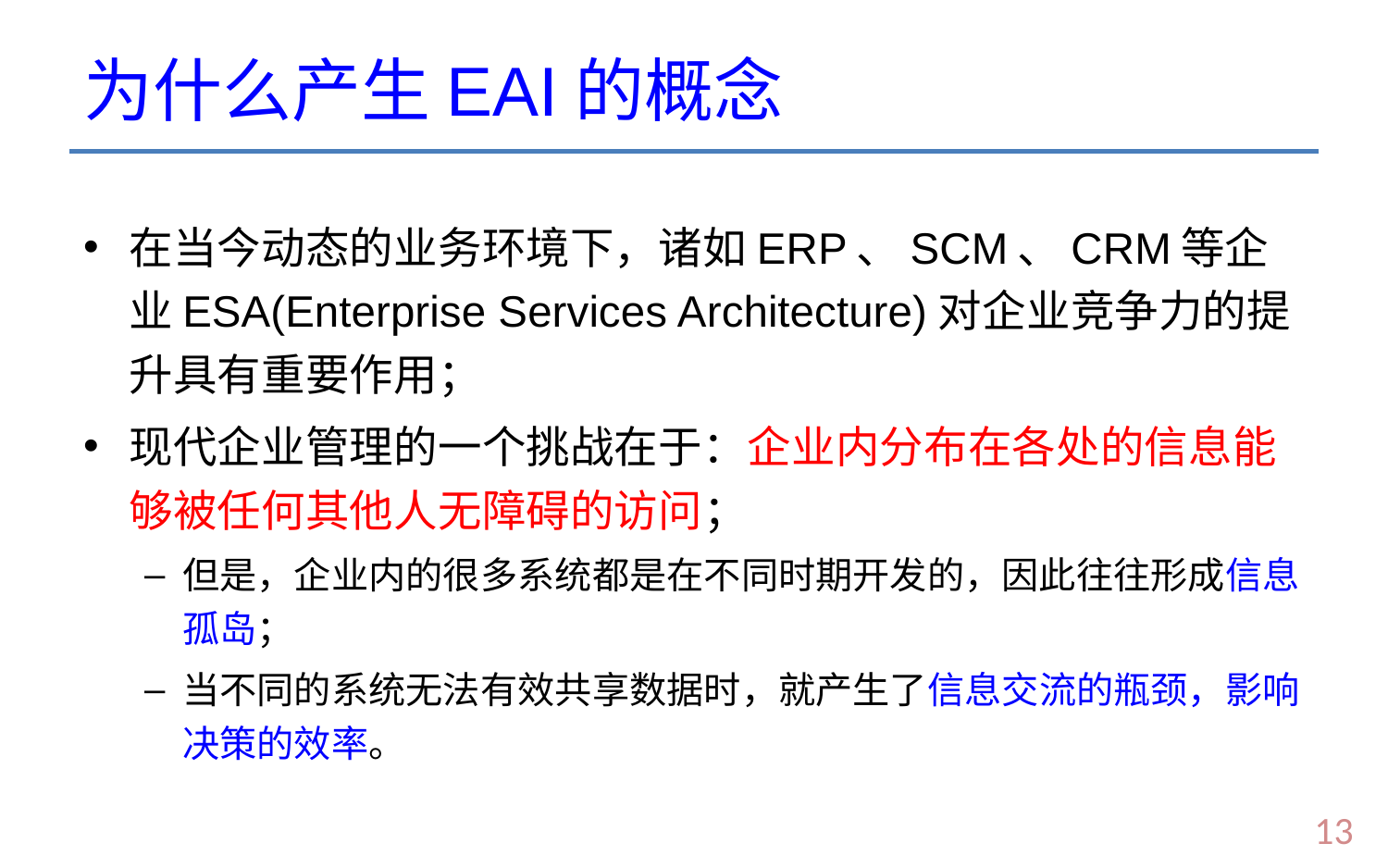

# 为什么产生EAI的概念
在当今动态的业务环境下，诸如ERP、SCM、CRM等企业ESA(Enterprise Services Architecture)对企业竞争力的提升具有重要作用；
现代企业管理的一个挑战在于：企业内分布在各处的信息能够被任何其他人无障碍的访问；
但是，企业内的很多系统都是在不同时期开发的，因此往往形成信息孤岛；
当不同的系统无法有效共享数据时，就产生了信息交流的瓶颈，影响决策的效率。
13